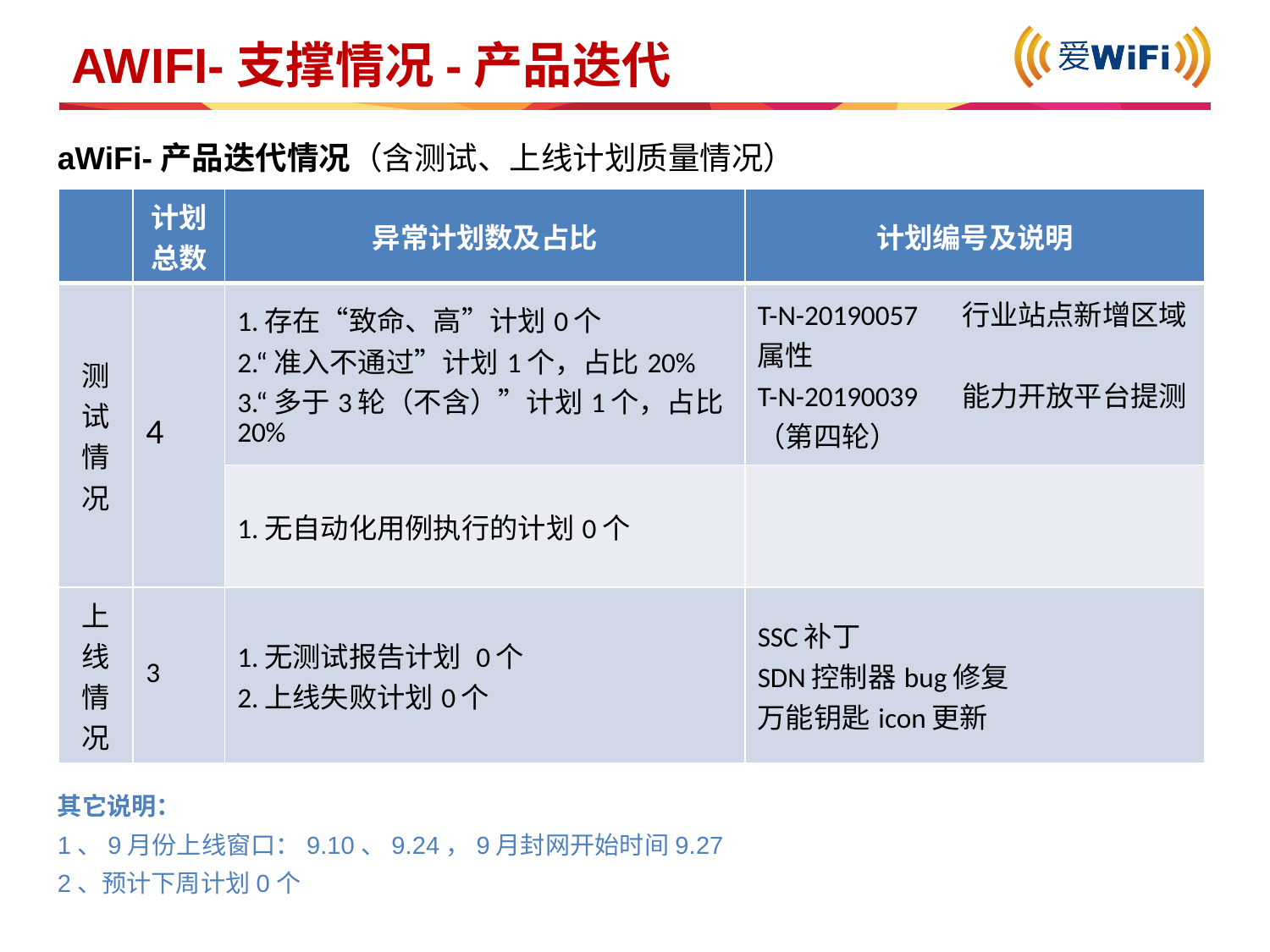

# AWIFI-支撑情况-产品迭代
aWiFi-产品迭代情况（含测试、上线计划质量情况）
|  | 计划 总数 | 异常计划数及占比 | 计划编号及说明 |
| --- | --- | --- | --- |
| 测 试 情 况 | 4 | 1.存在“致命、高”计划0个 2.“准入不通过”计划1个，占比20% 3.“多于3轮（不含）”计划1个，占比20% | T-N-20190057 行业站点新增区域属性 T-N-20190039 能力开放平台提测（第四轮） |
|  |  | 1.无自动化用例执行的计划0个 |  |
| 上 线 情 况 | 3 | 1.无测试报告计划 0个 2.上线失败计划0个 | SSC补丁 SDN控制器bug修复 万能钥匙icon更新 |
其它说明：
1、9月份上线窗口：9.10、9.24，9月封网开始时间9.27
2、预计下周计划0个